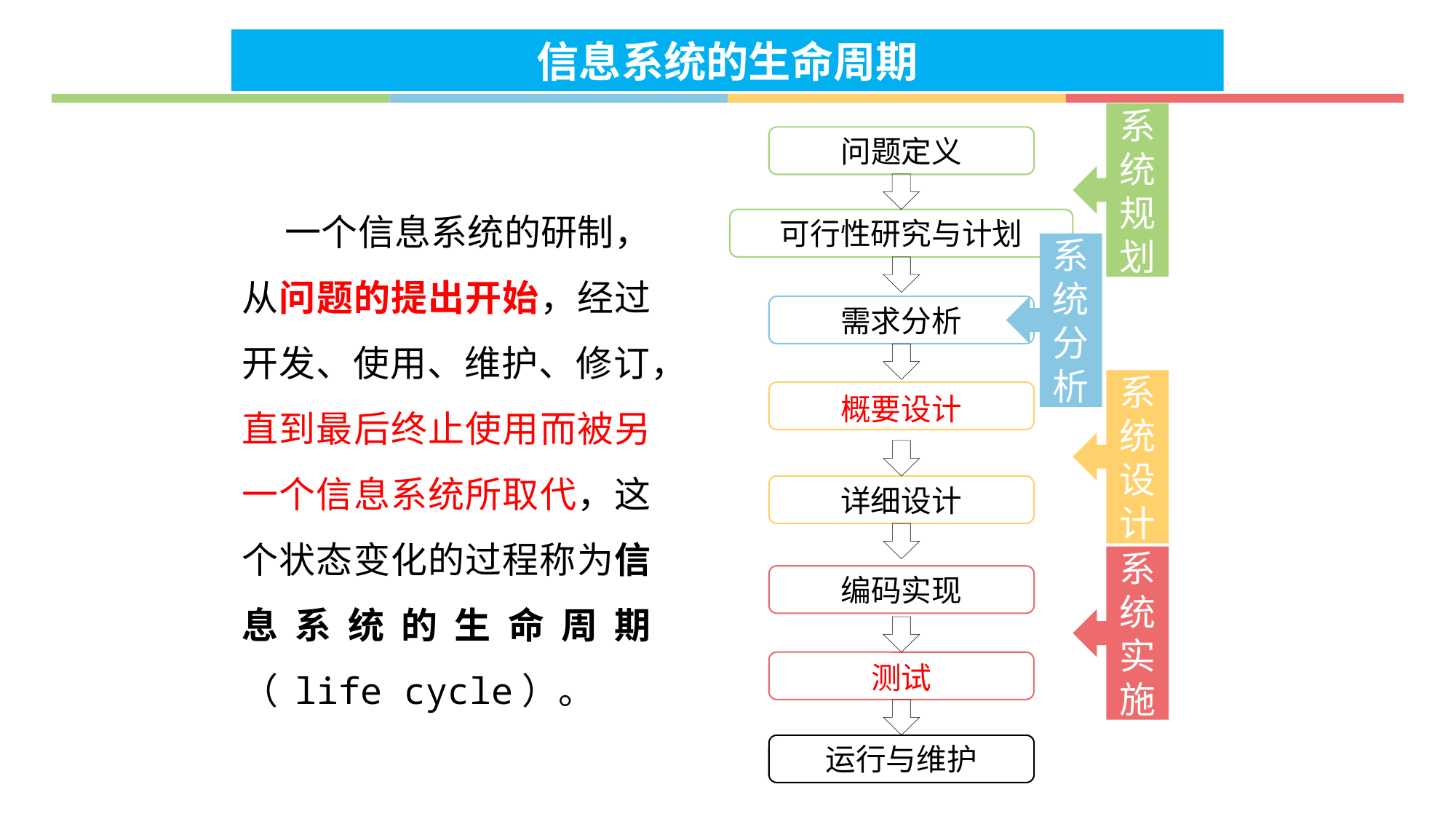

信息系统的生命周期
系统规划
问题定义

可行性研究与计划

需求分析

详细设计

编码实现

运行与维护
概要设计
测试
    一个信息系统的研制，从问题的提出开始，经过开发、使用、维护、修订，直到最后终止使用而被另一个信息系统所取代，这个状态变化的过程称为信息系统的生命周期（ life cycle）。
系统分析
系统设计
系统实施